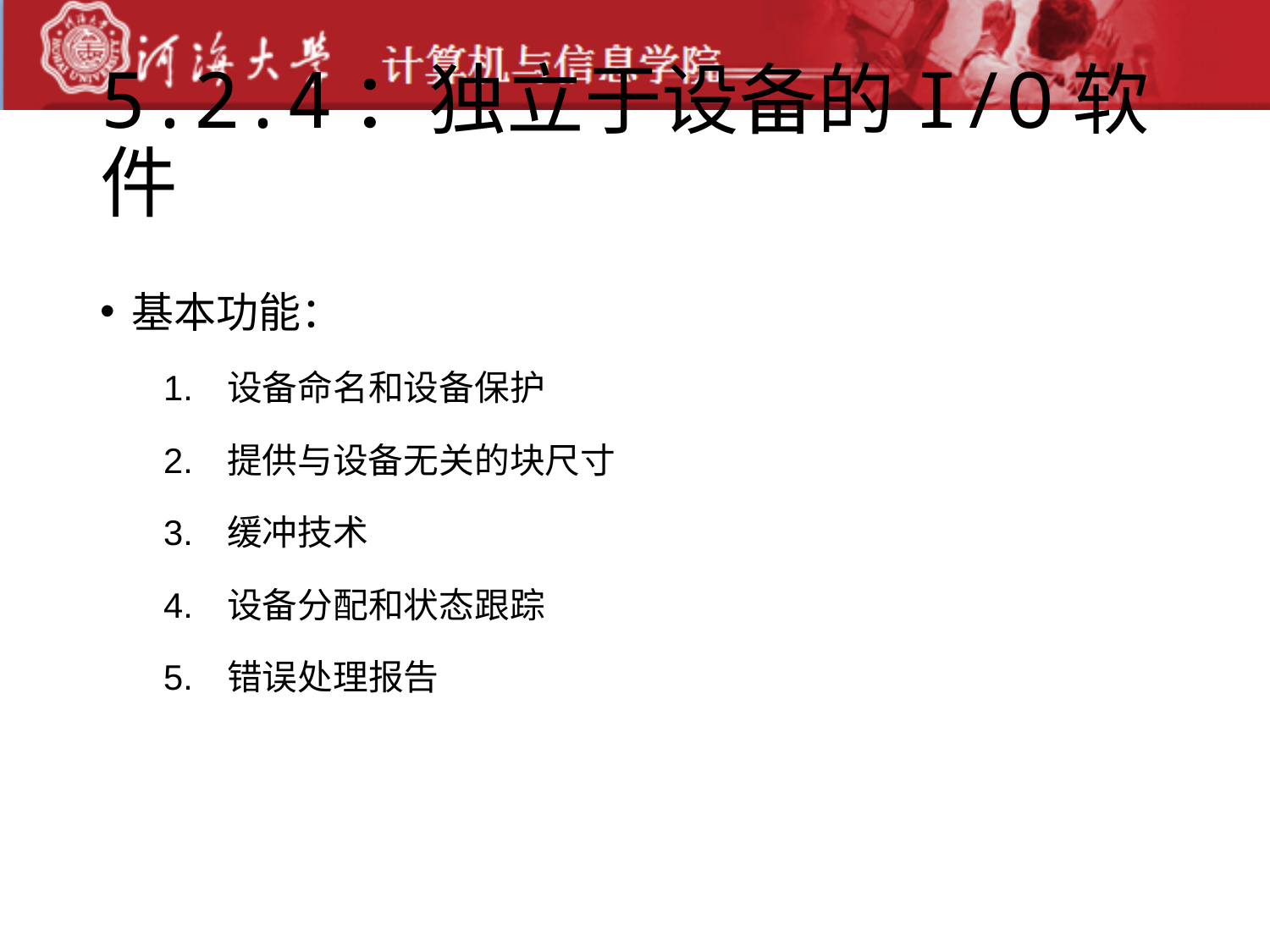

# 5.2.4：独立于设备的I/O软件
基本功能：
设备命名和设备保护
提供与设备无关的块尺寸
缓冲技术
设备分配和状态跟踪
错误处理报告